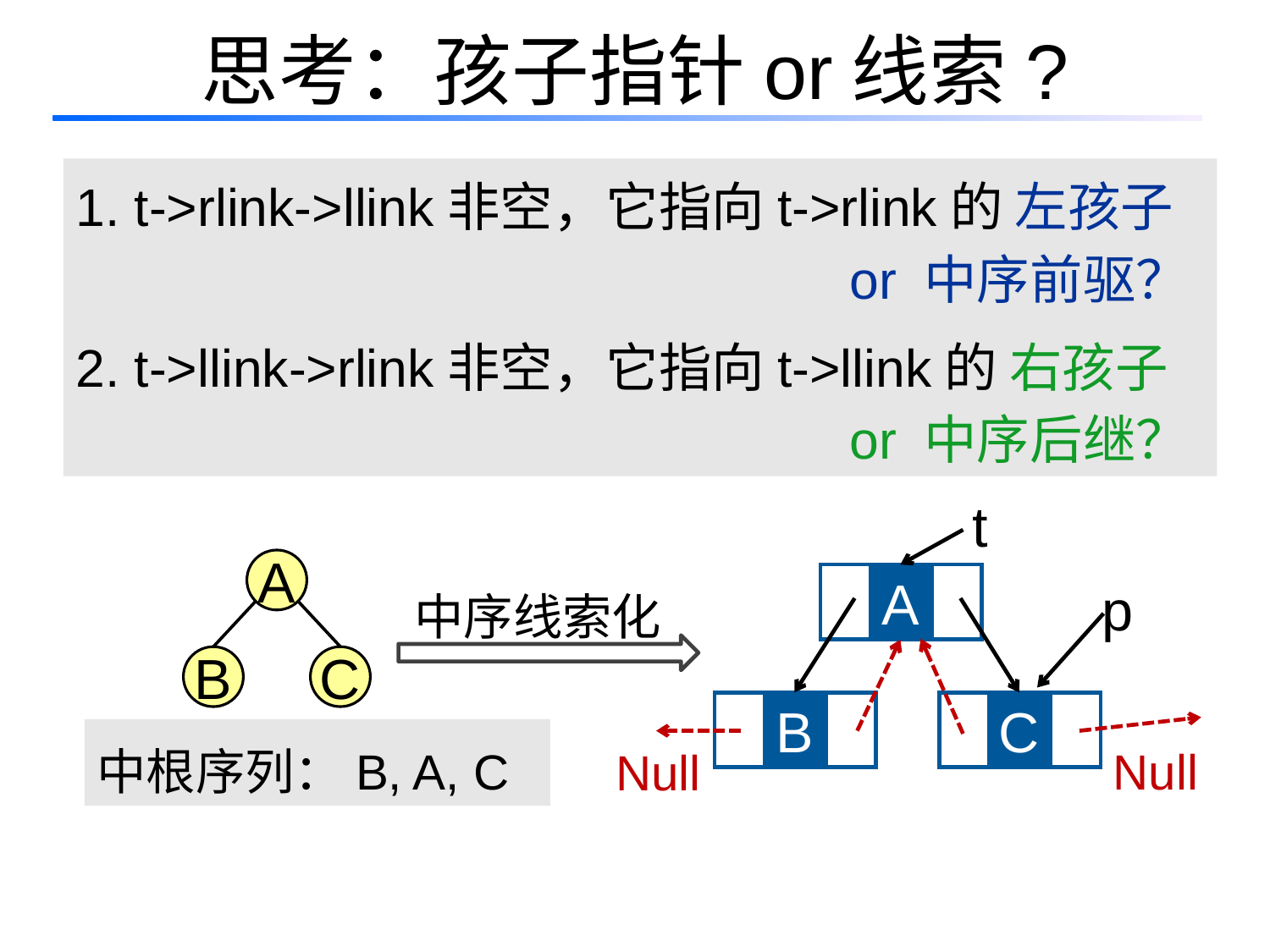

# 思考：孩子指针or线索?

1. t->rlink->llink非空，它指向t->rlink的 左孩子
                                                     or 中序前驱？
2. t->llink->rlink非空，它指向t->llink的 右孩子
                                                     or 中序后继？
t

A
中序线索化

A

p
B
C

B

C

中根序列：B, A, C
Null
Null